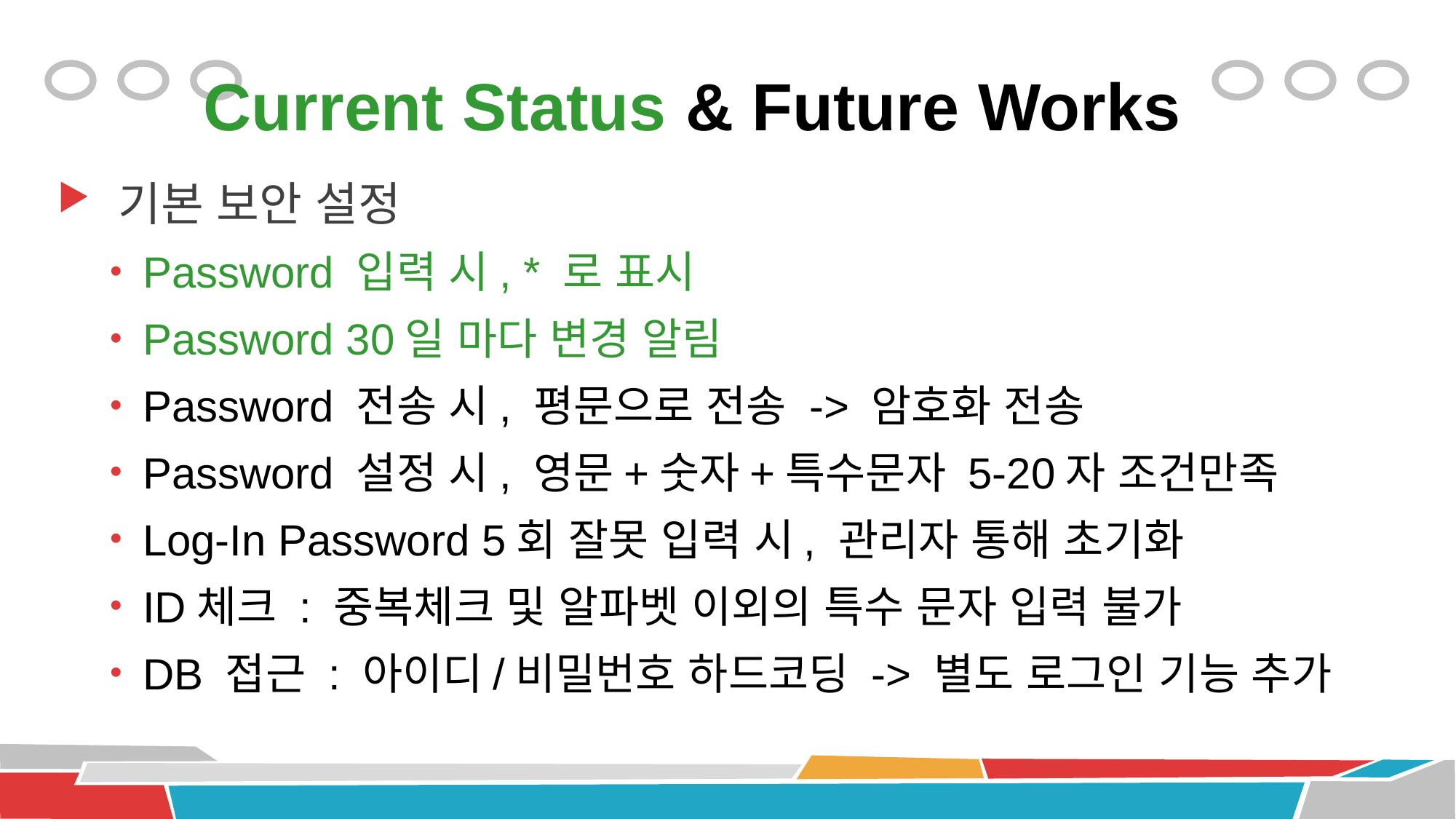

# Current Status & Future Works
 기본 보안 설정
Password 입력 시, * 로 표시
Password 30일 마다 변경 알림
Password 전송 시, 평문으로 전송 -> 암호화 전송
Password 설정 시, 영문+숫자+특수문자 5-20자 조건만족
Log-In Password 5회 잘못 입력 시, 관리자 통해 초기화
ID체크 : 중복체크 및 알파벳 이외의 특수 문자 입력 불가
DB 접근 : 아이디/비밀번호 하드코딩 -> 별도 로그인 기능 추가